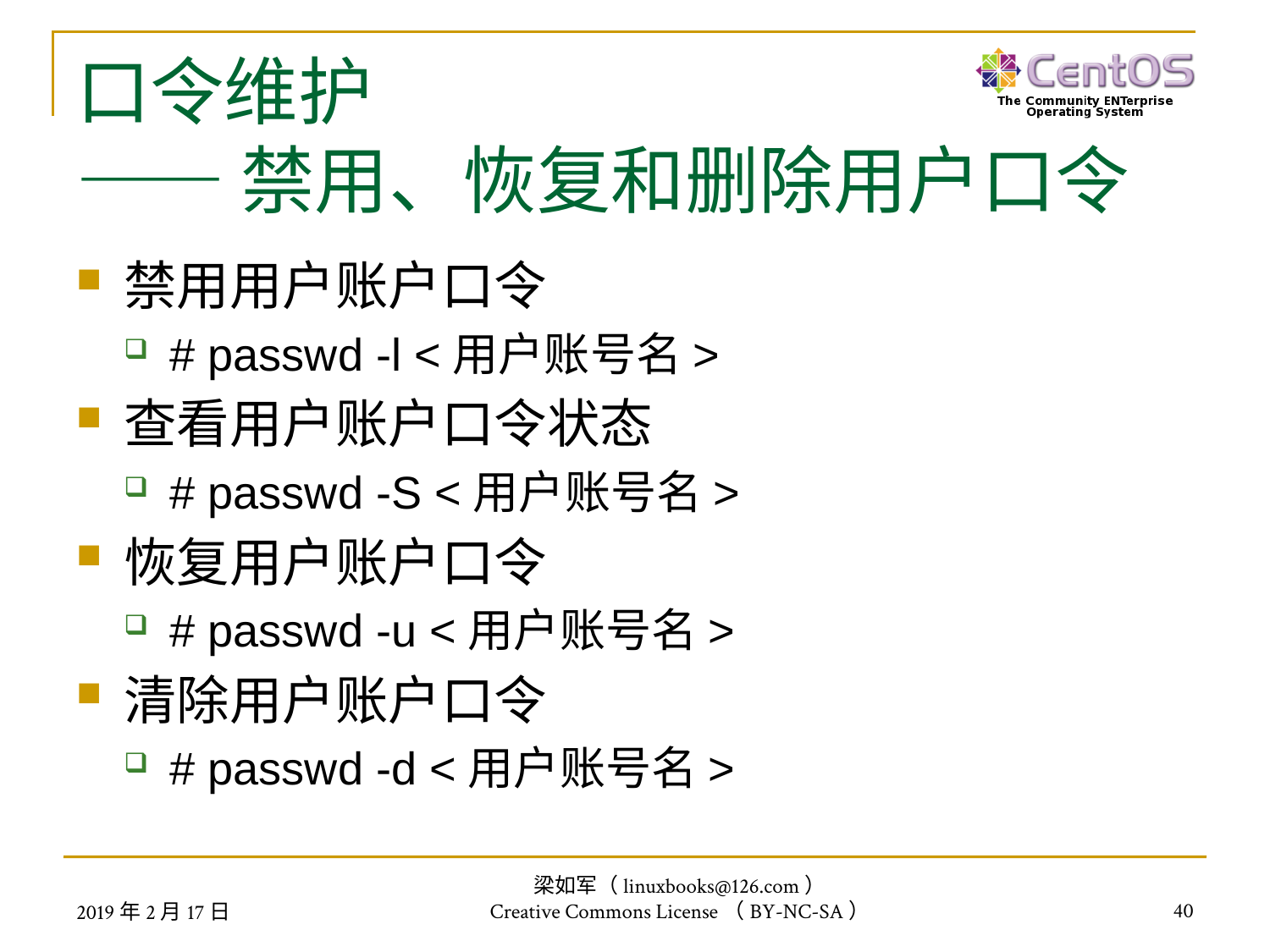

# 口令维护 —— 禁用、恢复和删除用户口令
禁用用户账户口令
# passwd -l <用户账号名>
查看用户账户口令状态
# passwd -S <用户账号名>
恢复用户账户口令
# passwd -u <用户账号名>
清除用户账户口令
# passwd -d <用户账号名>
梁如军（linuxbooks@126.com）
Creative Commons License（BY-NC-SA）
2019年2月17日
40